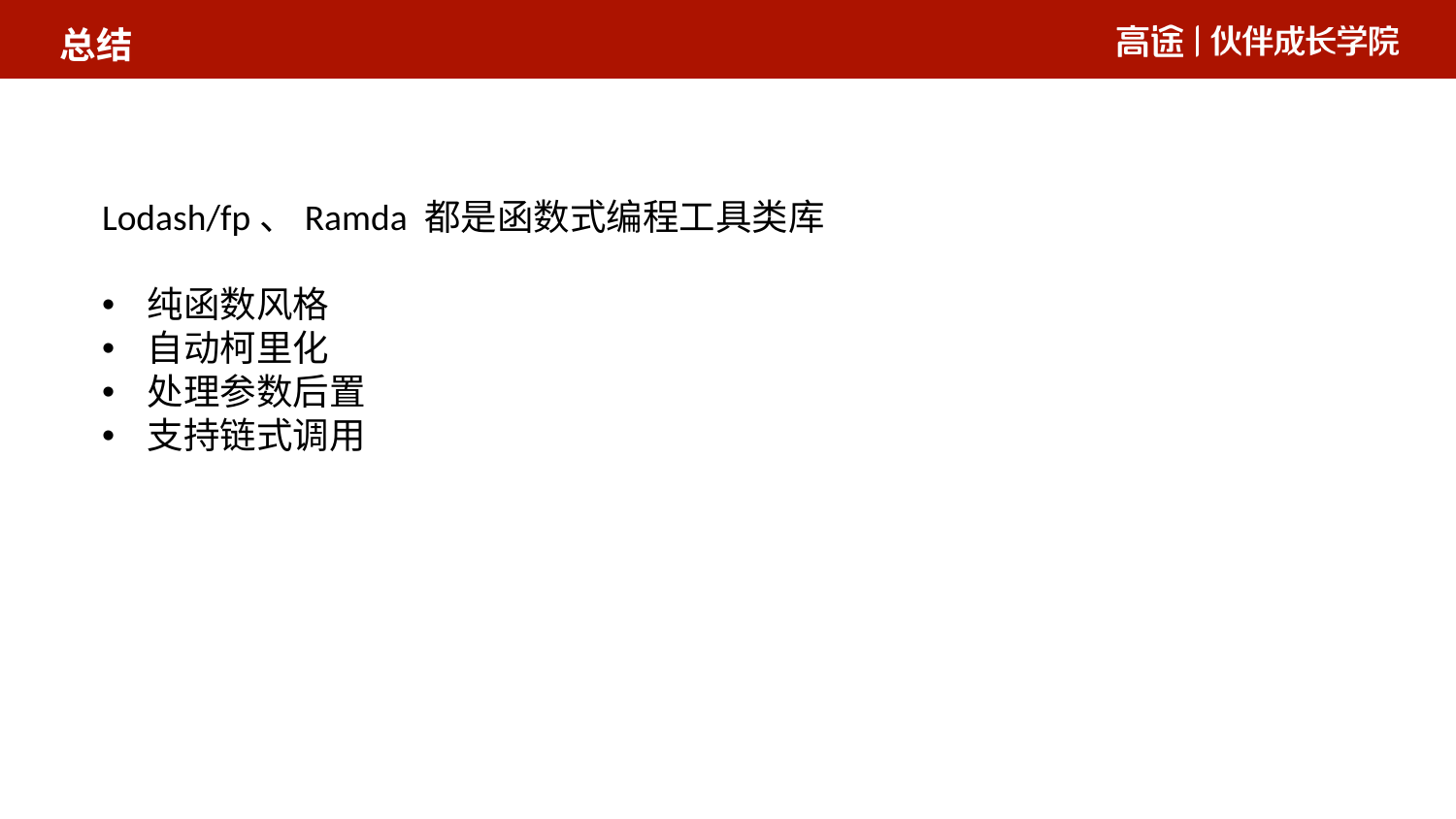

总结
Lodash/fp、Ramda 都是函数式编程工具类库

纯函数风格
自动柯里化
处理参数后置
支持链式调用